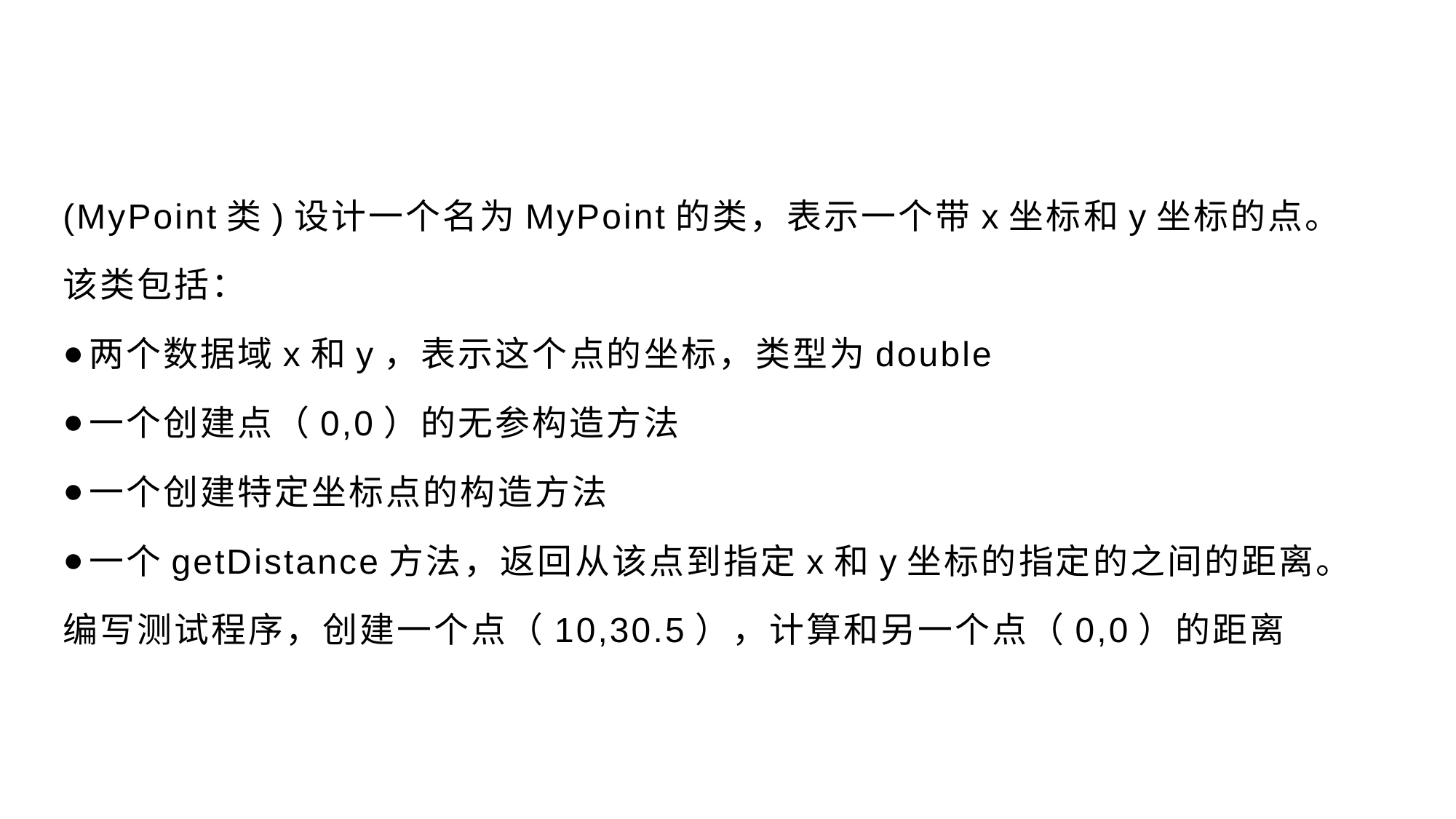

#
(MyPoint类)设计一个名为MyPoint的类，表示一个带x坐标和y坐标的点。
该类包括：
两个数据域x和y，表⽰这个点的坐标，类型为double
⼀个创建点（0,0）的无参构造⽅法
⼀个创建特定坐标点的构造⽅法
⼀个getDistance⽅法，返回从该点到指定x和y坐标的指定的之间的距离。
编写测试程序，创建一个点（10,30.5），计算和另一个点（0,0）的距离